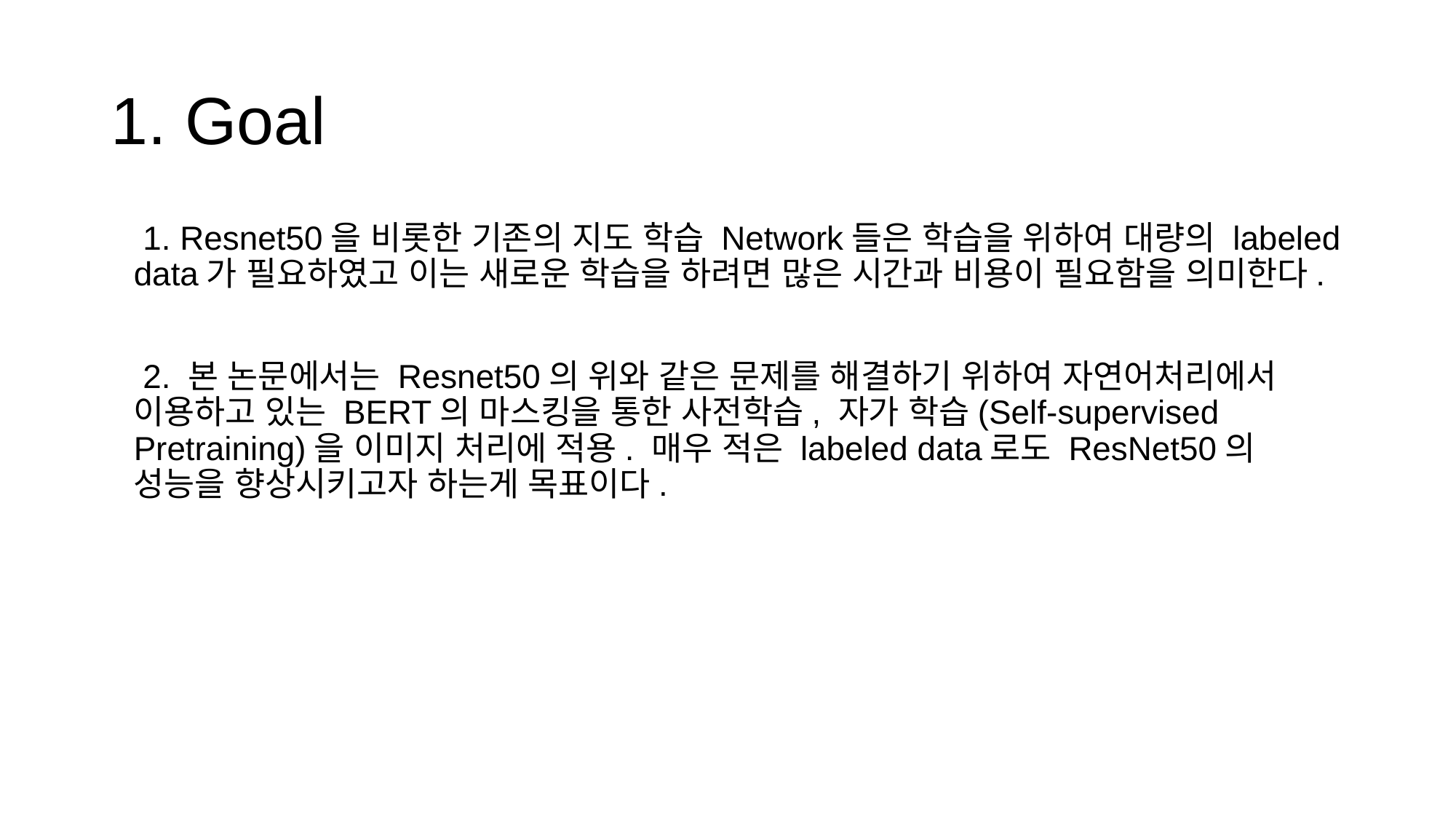

# 1. Goal
 1. Resnet50을 비롯한 기존의 지도 학습 Network들은 학습을 위하여 대량의 labeled data가 필요하였고 이는 새로운 학습을 하려면 많은 시간과 비용이 필요함을 의미한다.

 2. 본 논문에서는 Resnet50의 위와 같은 문제를 해결하기 위하여 자연어처리에서 이용하고 있는 BERT의 마스킹을 통한 사전학습, 자가 학습(Self-supervised Pretraining)을 이미지 처리에 적용. 매우 적은 labeled data로도 ResNet50의 성능을 향상시키고자 하는게 목표이다.